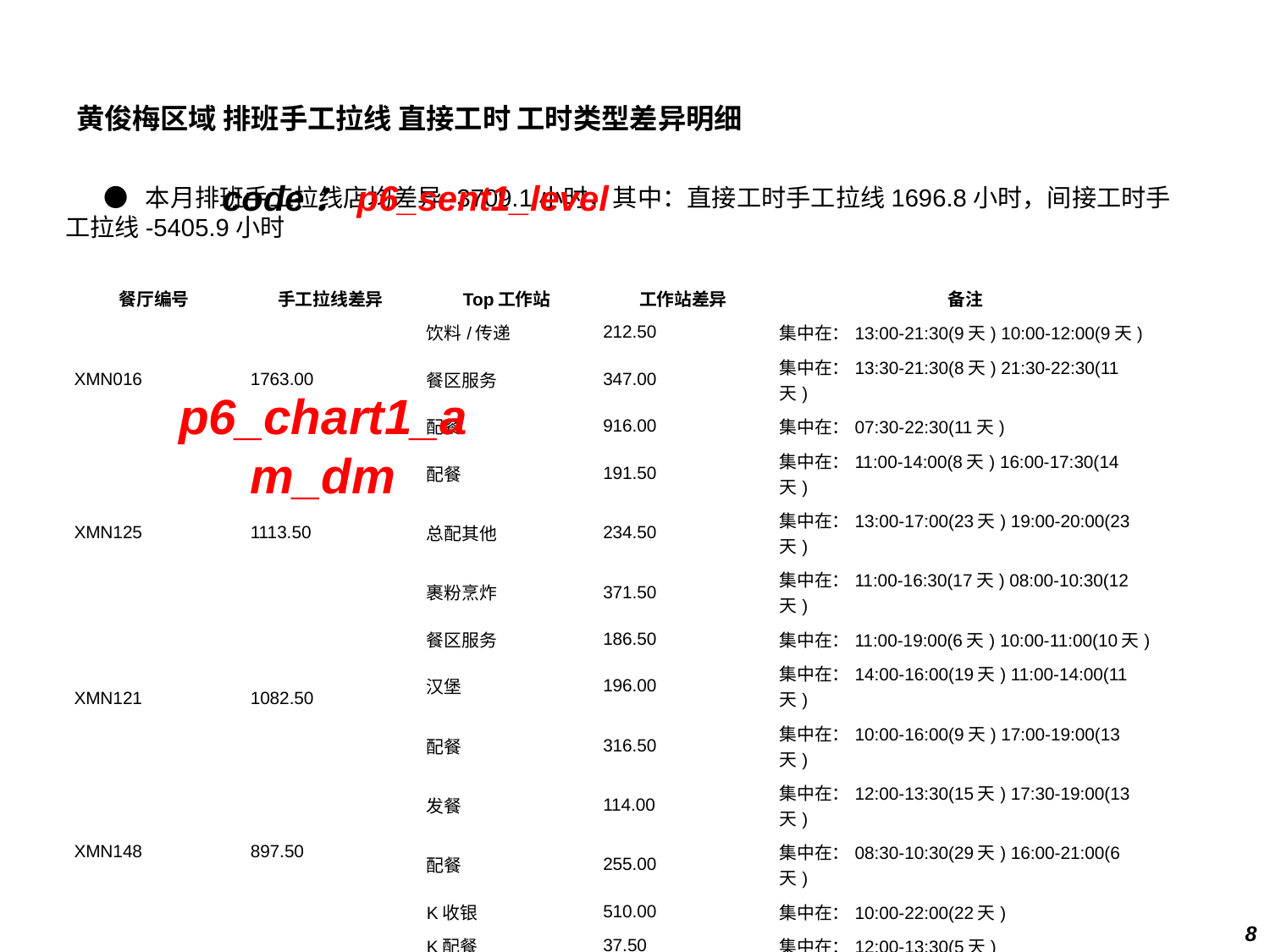

# 黄俊梅区域 排班手工拉线 直接工时 工时类型差异明细
code：p6_sent1_level
       ●  本月排班手工拉线店均差异-3709.1小时，其中：直接工时手工拉线1696.8小时，间接工时手工拉线-5405.9小时
| 餐厅编号 | 手工拉线差异 | Top工作站 | 工作站差异 | 备注 |
| --- | --- | --- | --- | --- |
| XMN016 | 1763.00 | 饮料/传递 | 212.50 | 集中在：13:00-21:30(9天) 10:00-12:00(9天) |
| XMN016 | 1763.00 | 餐区服务 | 347.00 | 集中在：13:30-21:30(8天) 21:30-22:30(11天) |
| XMN016 | 1763.00 | 配餐 | 916.00 | 集中在：07:30-22:30(11天) |
| XMN125 | 1113.50 | 配餐 | 191.50 | 集中在：11:00-14:00(8天) 16:00-17:30(14天) |
| XMN125 | 1113.50 | 总配其他 | 234.50 | 集中在：13:00-17:00(23天) 19:00-20:00(23天) |
| XMN125 | 1113.50 | 裹粉烹炸 | 371.50 | 集中在：11:00-16:30(17天) 08:00-10:30(12天) |
| XMN121 | 1082.50 | 餐区服务 | 186.50 | 集中在：11:00-19:00(6天) 10:00-11:00(10天) |
| XMN121 | 1082.50 | 汉堡 | 196.00 | 集中在：14:00-16:00(19天) 11:00-14:00(11天) |
| XMN121 | 1082.50 | 配餐 | 316.50 | 集中在：10:00-16:00(9天) 17:00-19:00(13天) |
| XMN148 | 897.50 | 发餐 | 114.00 | 集中在：12:00-13:30(15天) 17:30-19:00(13天) |
| XMN148 | 897.50 | 配餐 | 255.00 | 集中在：08:30-10:30(29天) 16:00-21:00(6天) |
| XMN148 | 897.50 | K收银 | 510.00 | 集中在：10:00-22:00(22天) |
| XMN075 | 523.50 | K配餐 | 37.50 | 集中在：12:00-13:30(5天) |
| XMN075 | 523.50 | 配餐 | 137.00 | 集中在：19:00-21:00(10天) 10:30-12:00(9天) |
| XMN075 | 523.50 | K收银 | 452.00 | 集中在：07:30-22:00(27天) |
p6_chart1_am_dm